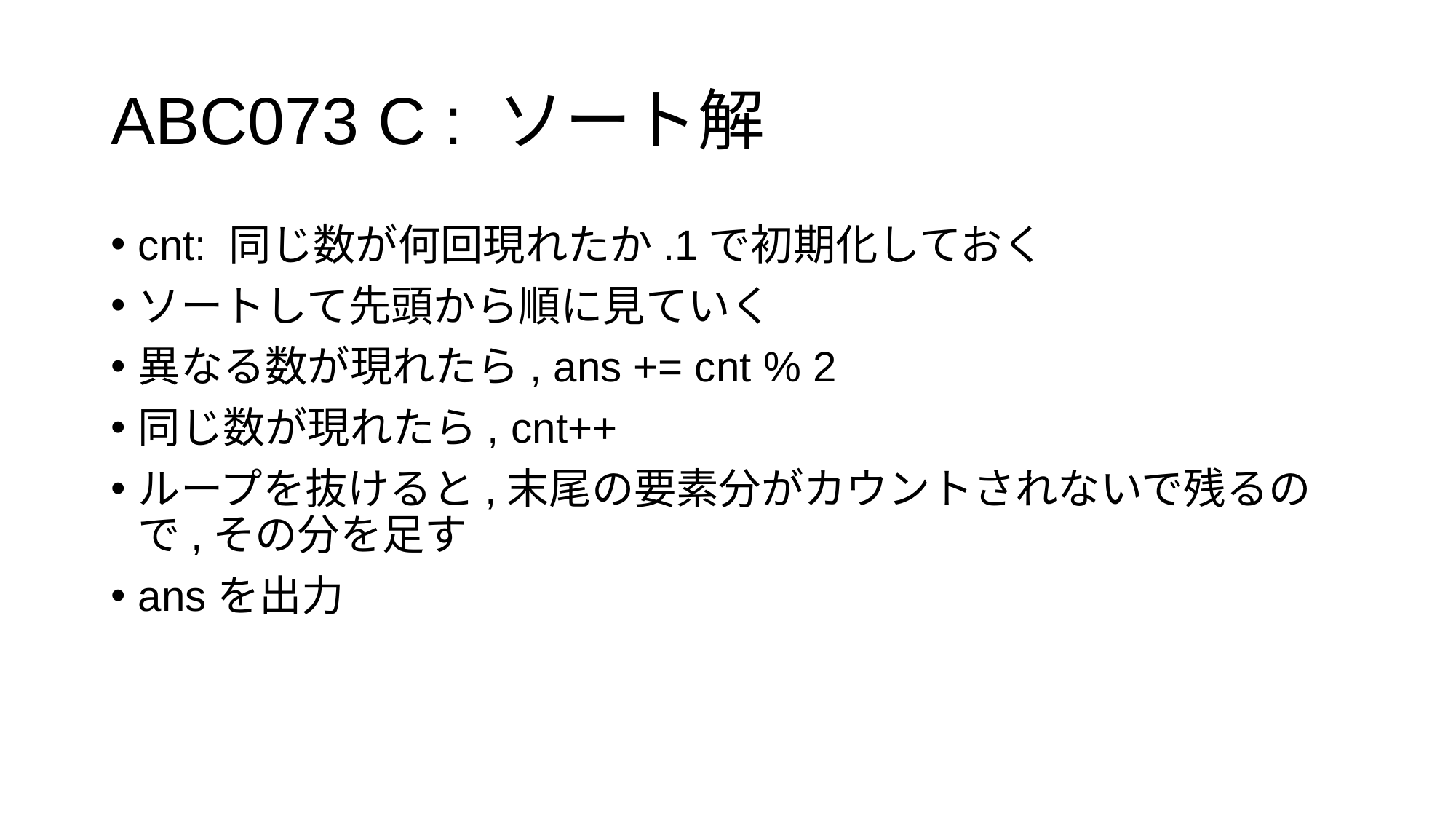

# ABC073 C : ソート解
cnt: 同じ数が何回現れたか.1で初期化しておく
ソートして先頭から順に見ていく
異なる数が現れたら, ans += cnt % 2
同じ数が現れたら, cnt++
ループを抜けると,末尾の要素分がカウントされないで残るので,その分を足す
ansを出力